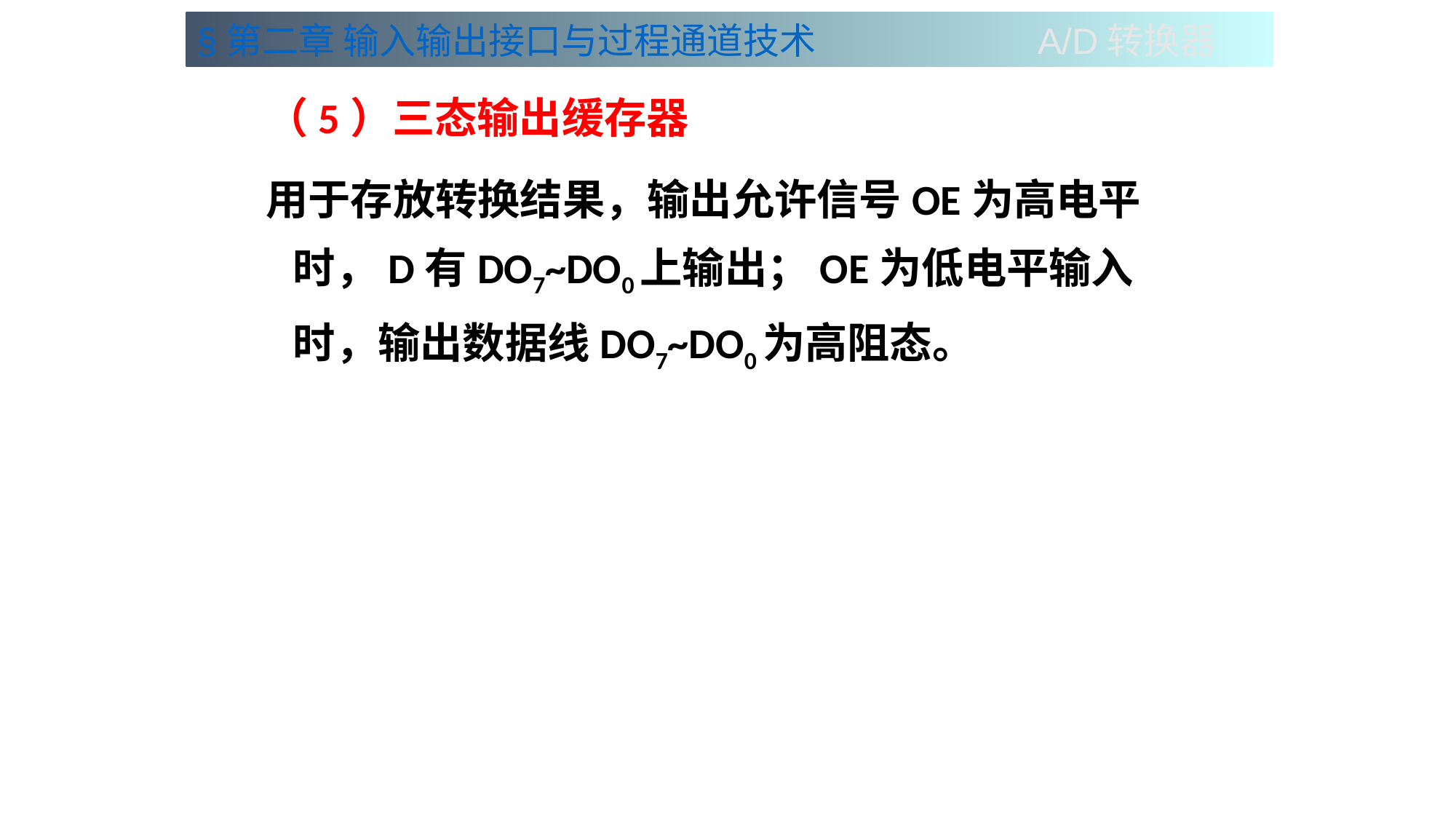

§第二章 输入输出接口与过程通道技术                          A/D转换器
（5）三态输出缓存器
用于存放转换结果，输出允许信号OE为高电平时，D有DO7~DO0上输出；OE为低电平输入时，输出数据线DO7~DO0为高阻态。